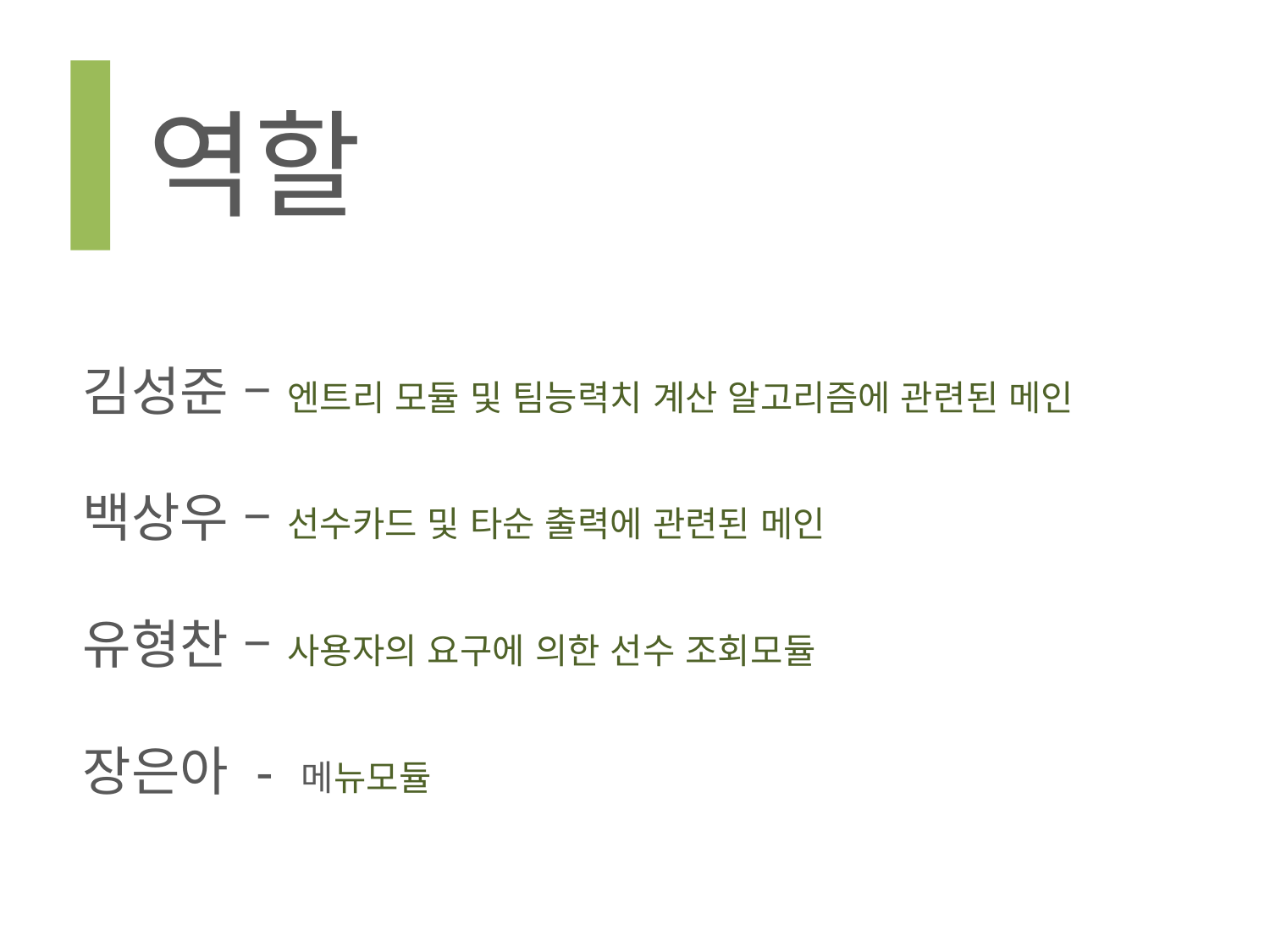

# 역할

김성준 – 엔트리 모듈 및 팀능력치 계산 알고리즘에 관련된 메인

백상우 – 선수카드 및 타순 출력에 관련된 메인

유형찬 – 사용자의 요구에 의한 선수 조회모듈

장은아 - 메뉴모듈